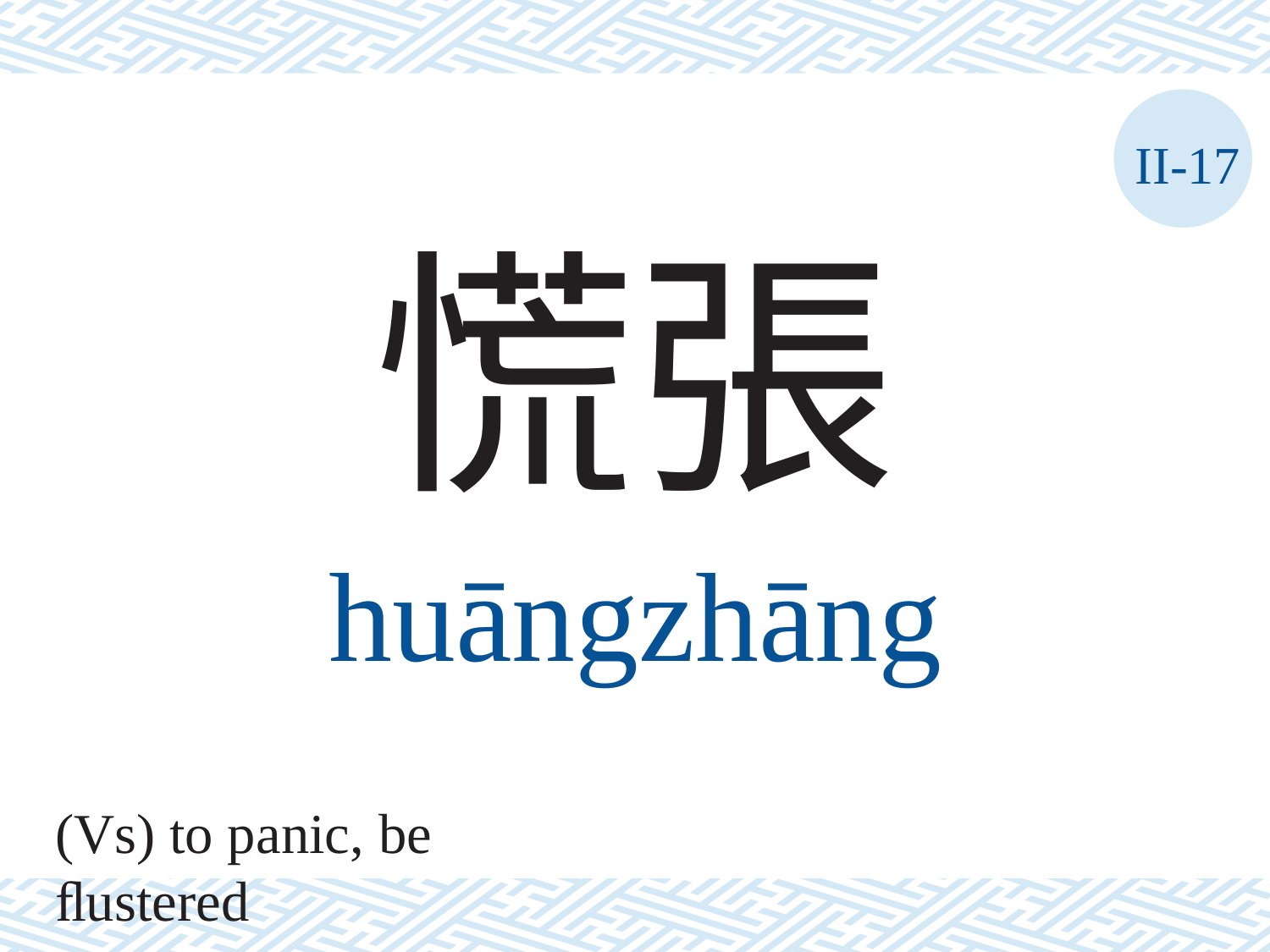

II-17
慌張
huāngzhāng
(Vs) to panic, be ﬂustered